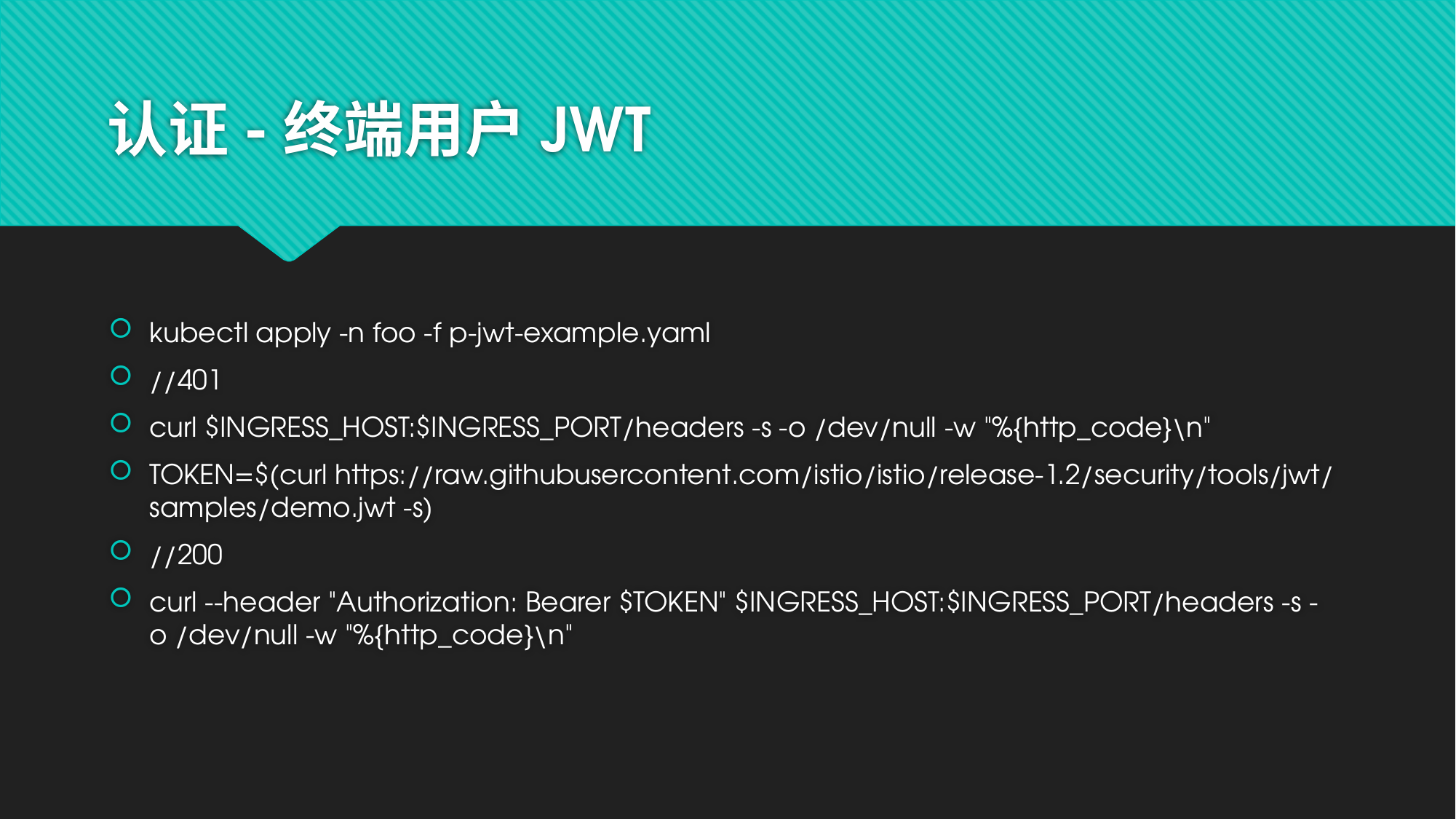

# 认证-终端用户JWT
kubectl apply -n foo -f p-jwt-example.yaml
//401
curl $INGRESS_HOST:$INGRESS_PORT/headers -s -o /dev/null -w "%{http_code}\n"
TOKEN=$(curl https://raw.githubusercontent.com/istio/istio/release-1.2/security/tools/jwt/samples/demo.jwt -s)
//200
curl --header "Authorization: Bearer $TOKEN" $INGRESS_HOST:$INGRESS_PORT/headers -s -o /dev/null -w "%{http_code}\n"